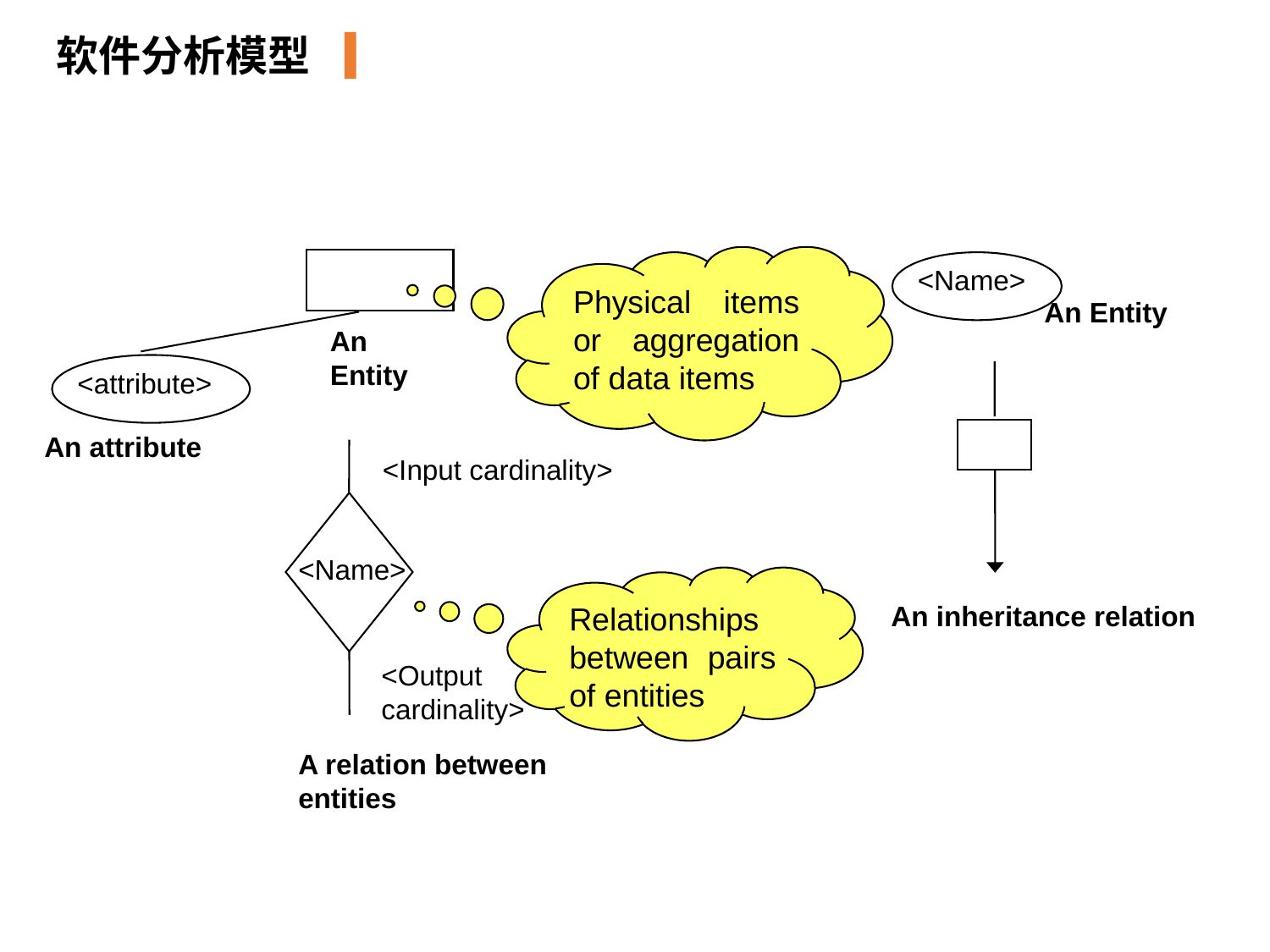

软件分析模型

Physical items or aggregation of data items

<Name>
An Entity

An Entity

<attribute>

An attribute

<Input cardinality>

<Name>
Relationships between pairs of entities
An inheritance relation

<Output cardinality>
A relation between entities